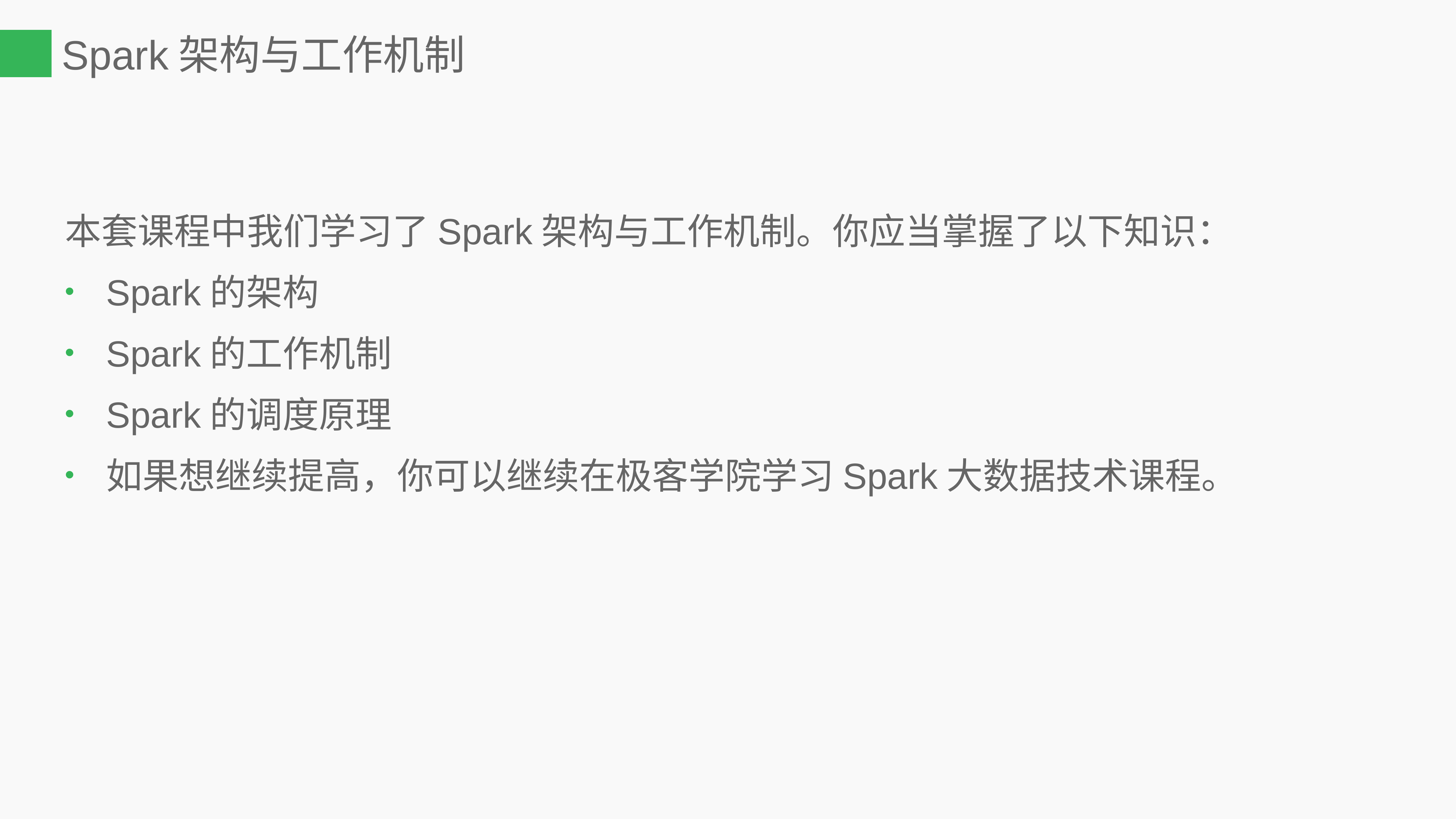

# Spark架构与工作机制
本套课程中我们学习了Spark架构与工作机制。你应当掌握了以下知识：
Spark的架构
Spark的工作机制
Spark的调度原理
如果想继续提高，你可以继续在极客学院学习Spark大数据技术课程。